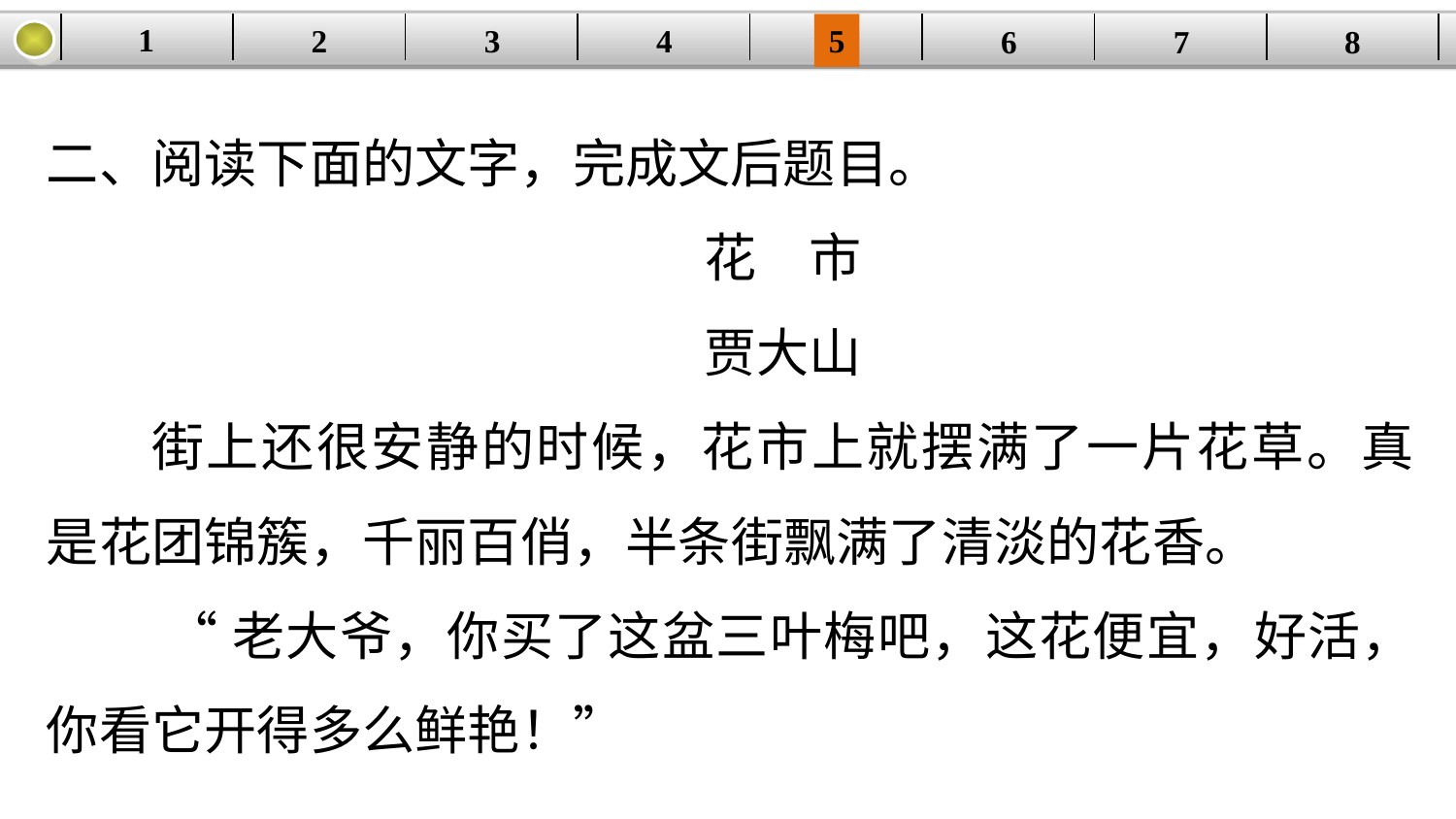

1
2
3
4
|  |  |  |  |  |  |  |  |
| --- | --- | --- | --- | --- | --- | --- | --- |
5
6
7
8

二、阅读下面的文字，完成文后题目。
花　市
贾大山
街上还很安静的时候，花市上就摆满了一片花草。真是花团锦簇，千丽百俏，半条街飘满了清淡的花香。
 “老大爷，你买了这盆三叶梅吧，这花便宜，好活，你看它开得多么鲜艳！”